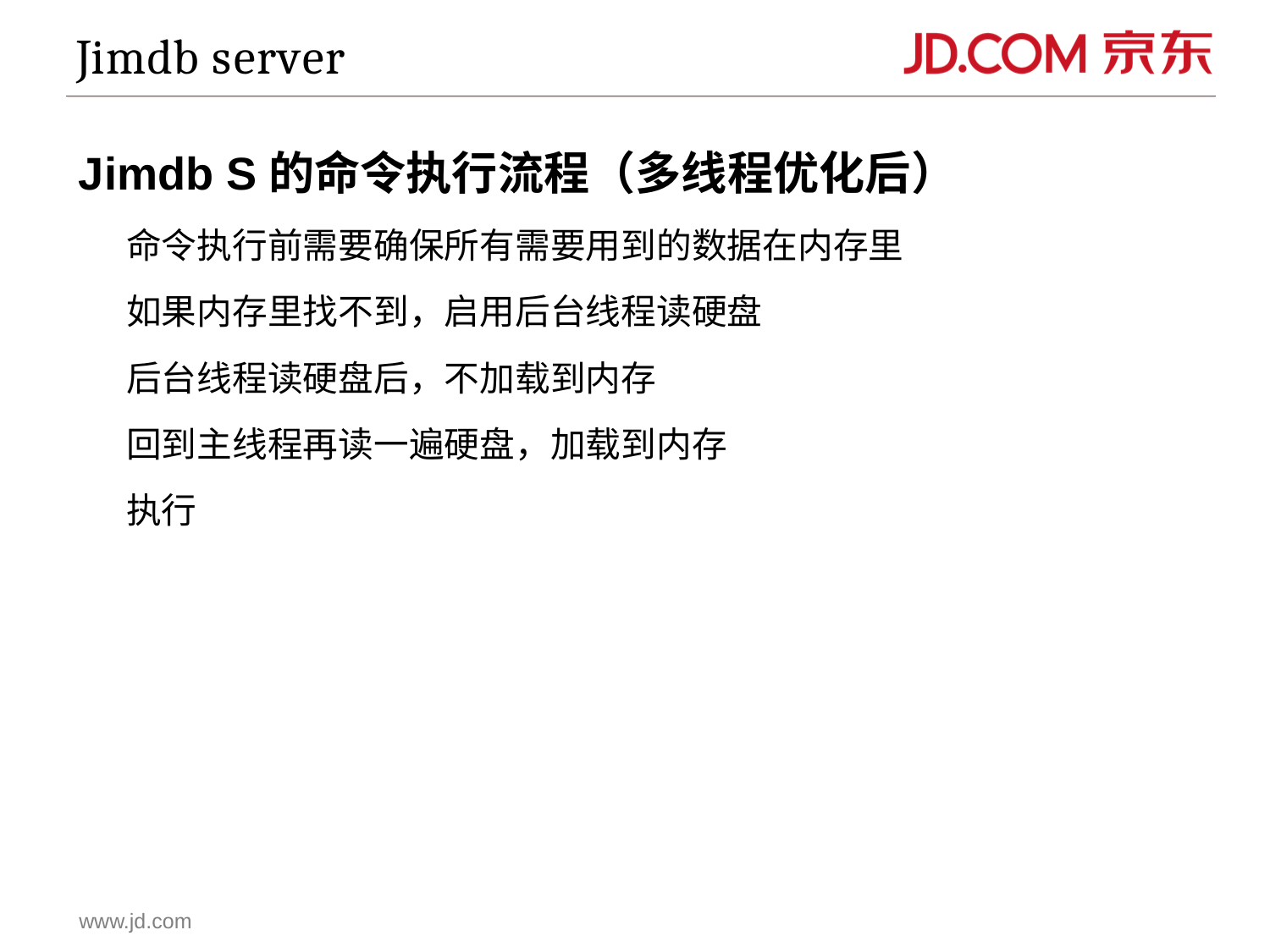

Jimdb server
Jimdb S的命令执行流程（多线程优化后）
	命令执行前需要确保所有需要用到的数据在内存里
	如果内存里找不到，启用后台线程读硬盘
	后台线程读硬盘后，不加载到内存
	回到主线程再读一遍硬盘，加载到内存
	执行